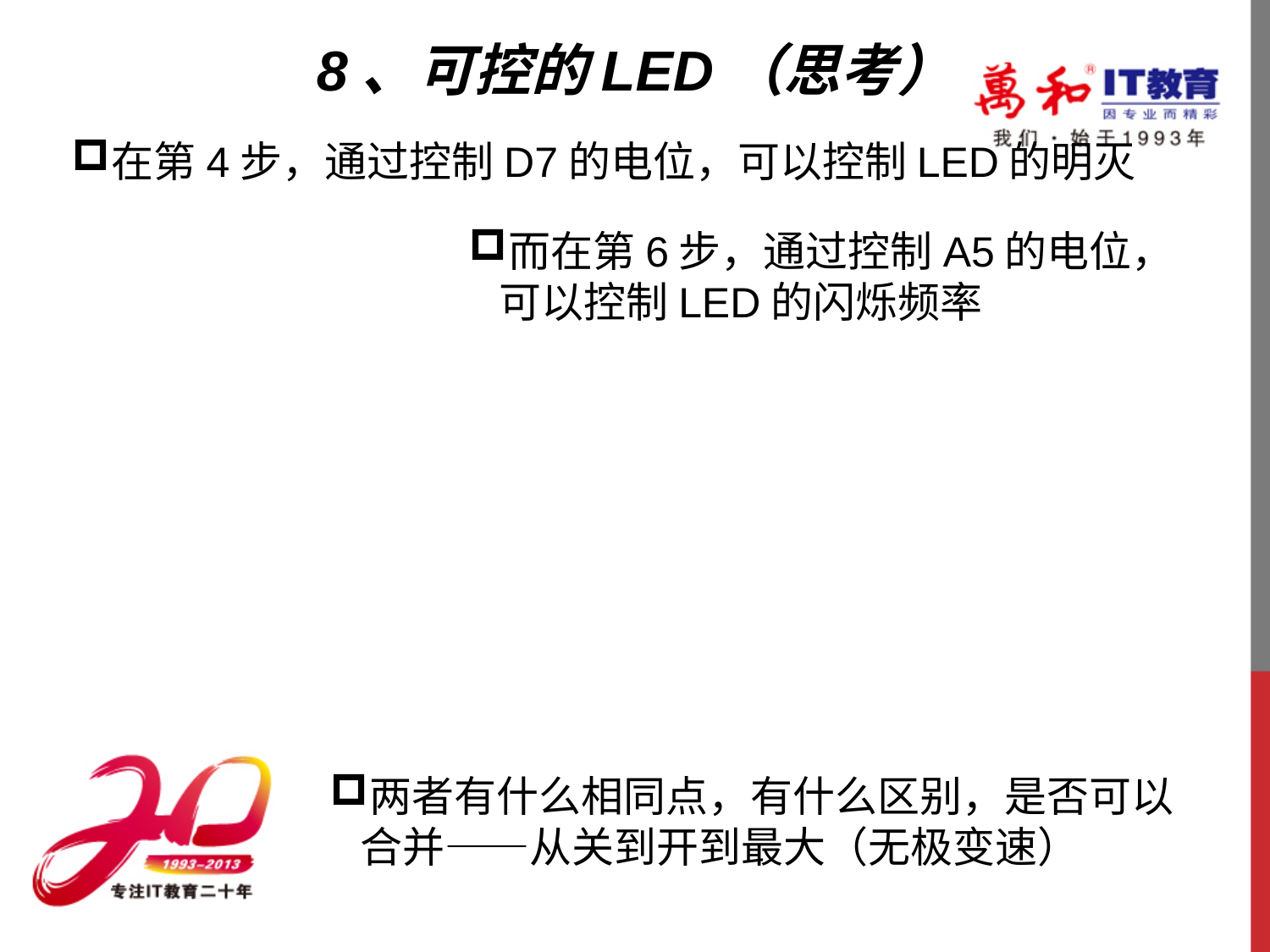

# 8、可控的LED（思考）
在第4步，通过控制D7的电位，可以控制LED的明灭
而在第6步，通过控制A5的电位，可以控制LED的闪烁频率
两者有什么相同点，有什么区别，是否可以合并——从关到开到最大（无极变速）